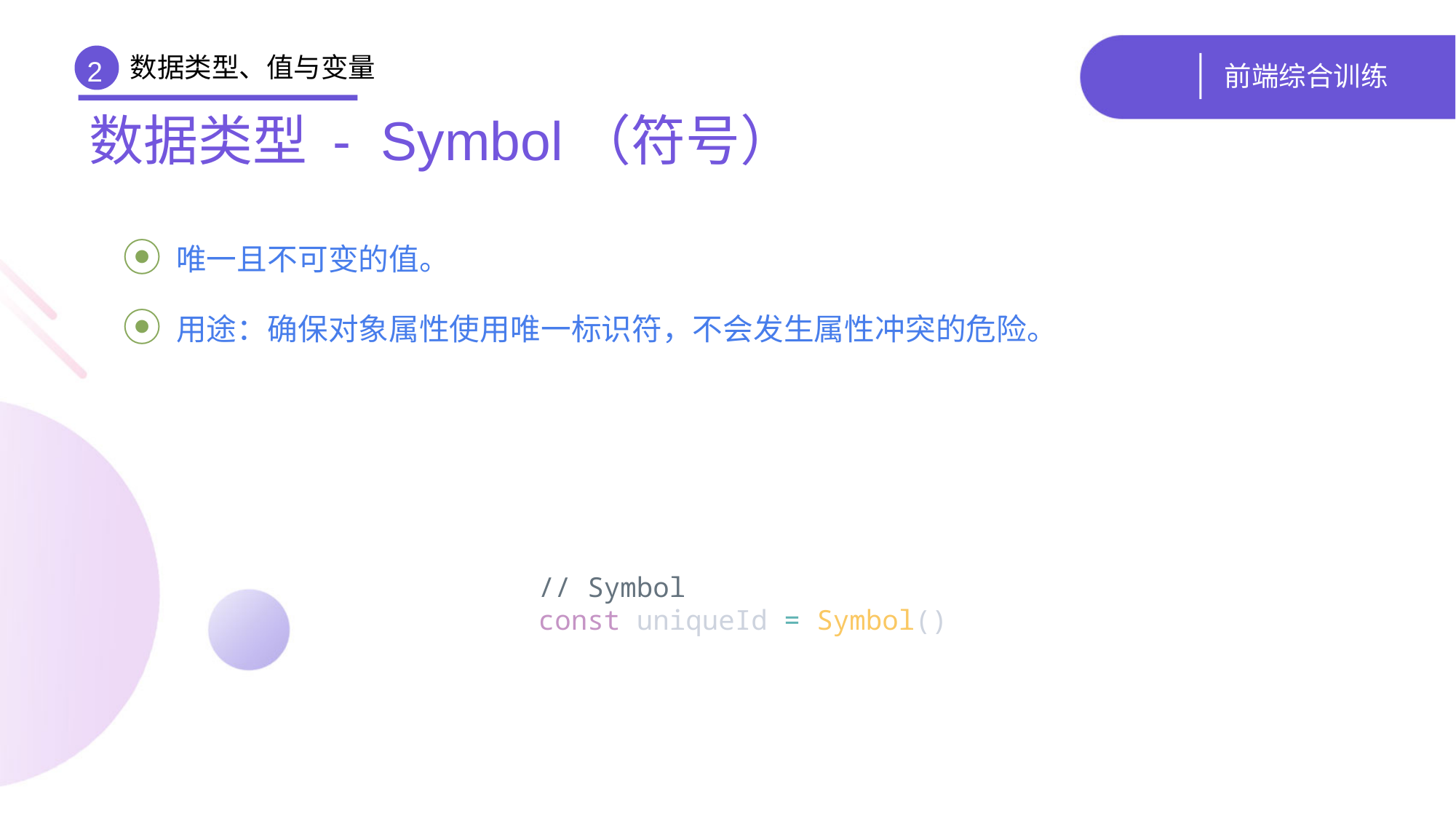

数据类型、值与变量
# 前端综合训练
2
数据类型 -  Symbol（符号）
 唯一且不可变的值。
 用途：确保对象属性使用唯一标识符，不会发生属性冲突的危险。
// Symbol
const uniqueId = Symbol()